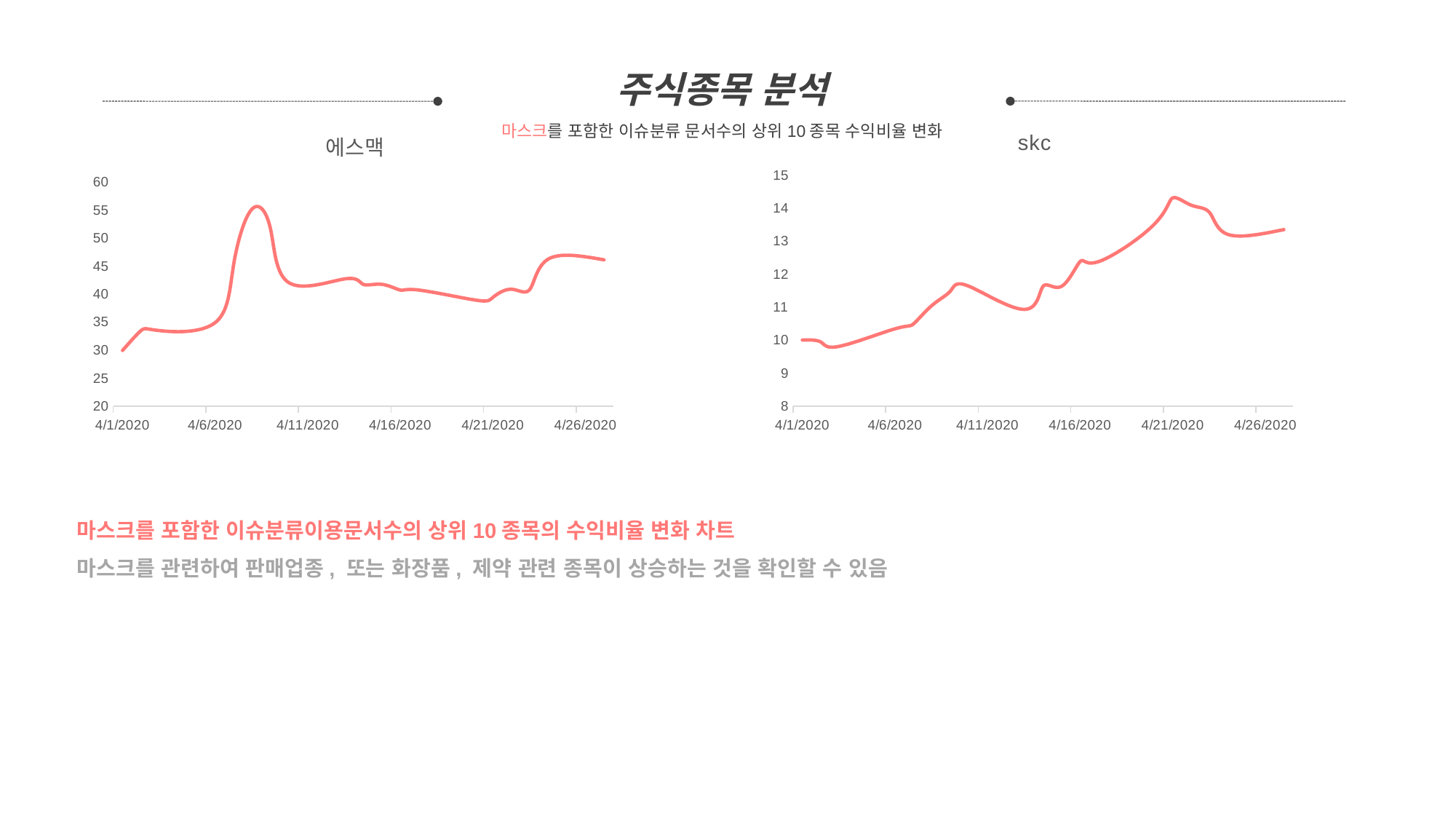

주식종목 분석
마스크를 포함한 이슈분류 문서수의 상위10종목 수익비율 변화

### Chart: 에스맥

| Category | 주가수익비율 |
|---|---|
| 43922 | 29.97 |
| 43923 | 33.52 |
| 43924 | 33.52 |
| 43927 | 34.94 |
| 43928 | 45.31 |
| 43929 | 55.25 |
| 43930 | 51.55 |
| 43931 | 42.04 |
| 43934 | 42.75 |
| 43935 | 41.78 |
| 43936 | 41.78 |
| 43937 | 40.76 |
| 43938 | 40.76 |
| 43941 | 39.0 |
| 43942 | 39.44 |
| 43943 | 40.9 |
| 43944 | 40.9 |
| 43945 | 46.31 |
| 43948 | 46.16 |

### Chart: skc

| Category | 주가수익비율 |
|---|---|
| 43922 | 10.01 |
| 43923 | 9.95 |
| 43924 | 9.82 |
| 43927 | 10.35 |
| 43928 | 10.5 |
| 43929 | 11.06 |
| 43930 | 11.5 |
| 43931 | 11.64 |
| 43934 | 10.94 |
| 43935 | 11.64 |
| 43936 | 11.64 |
| 43937 | 12.39 |
| 43938 | 12.39 |
| 43941 | 13.52 |
| 43942 | 14.32 |
| 43943 | 14.1 |
| 43944 | 13.87 |
| 43945 | 13.21 |
| 43948 | 13.36 |
마스크를 포함한 이슈분류이용문서수의 상위10종목의 수익비율 변화 차트
마스크를 관련하여 판매업종, 또는 화장품, 제약 관련 종목이 상승하는 것을 확인할 수 있음